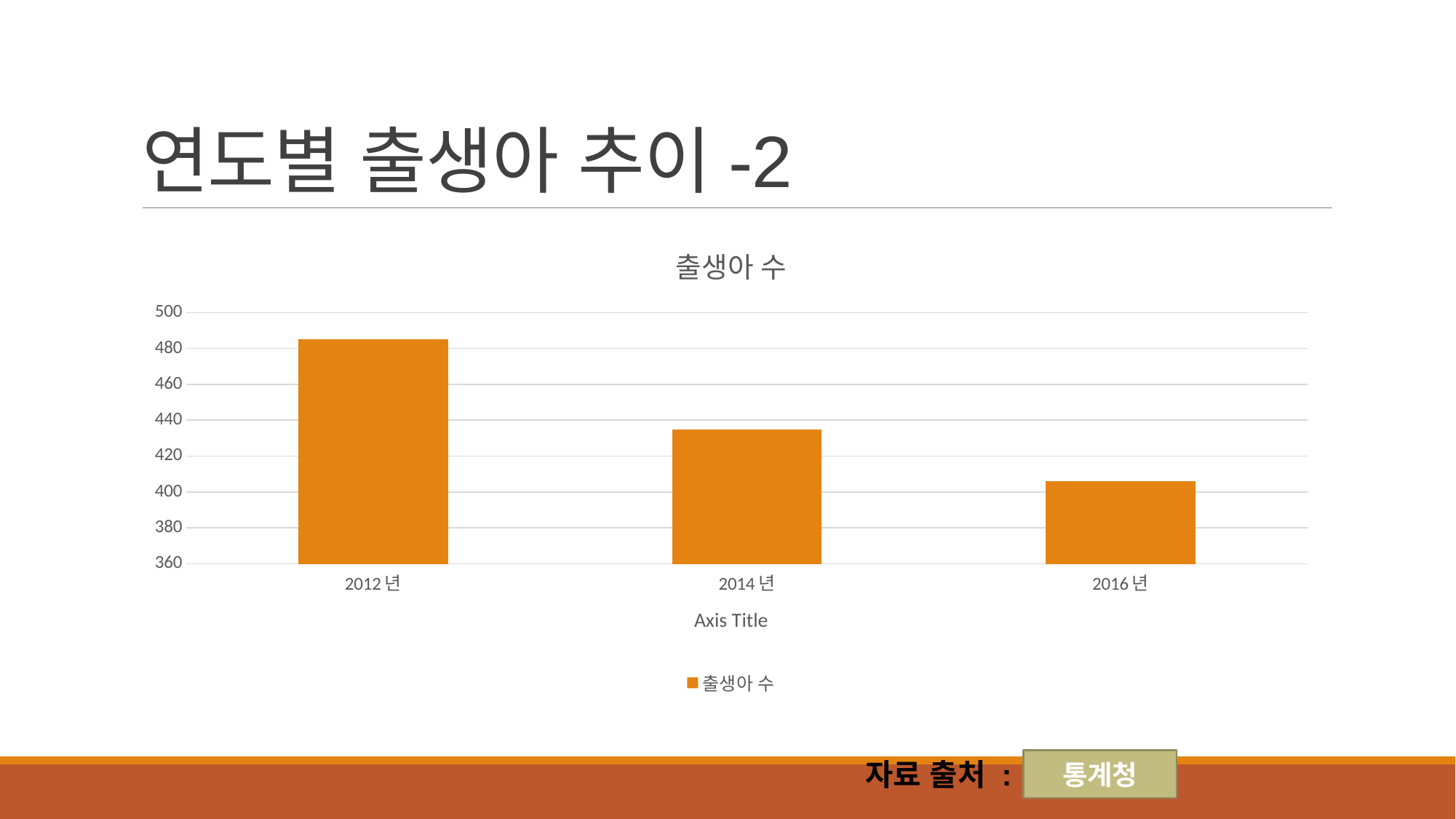

# 연도별 출생아 추이-2

### Chart:

| Category | 출생아 수 |
|---|---|
| 2012년 | 485.0 |
| 2014년 | 435.0 |
| 2016년 | 406.0 |
자료 출처 :
통계청